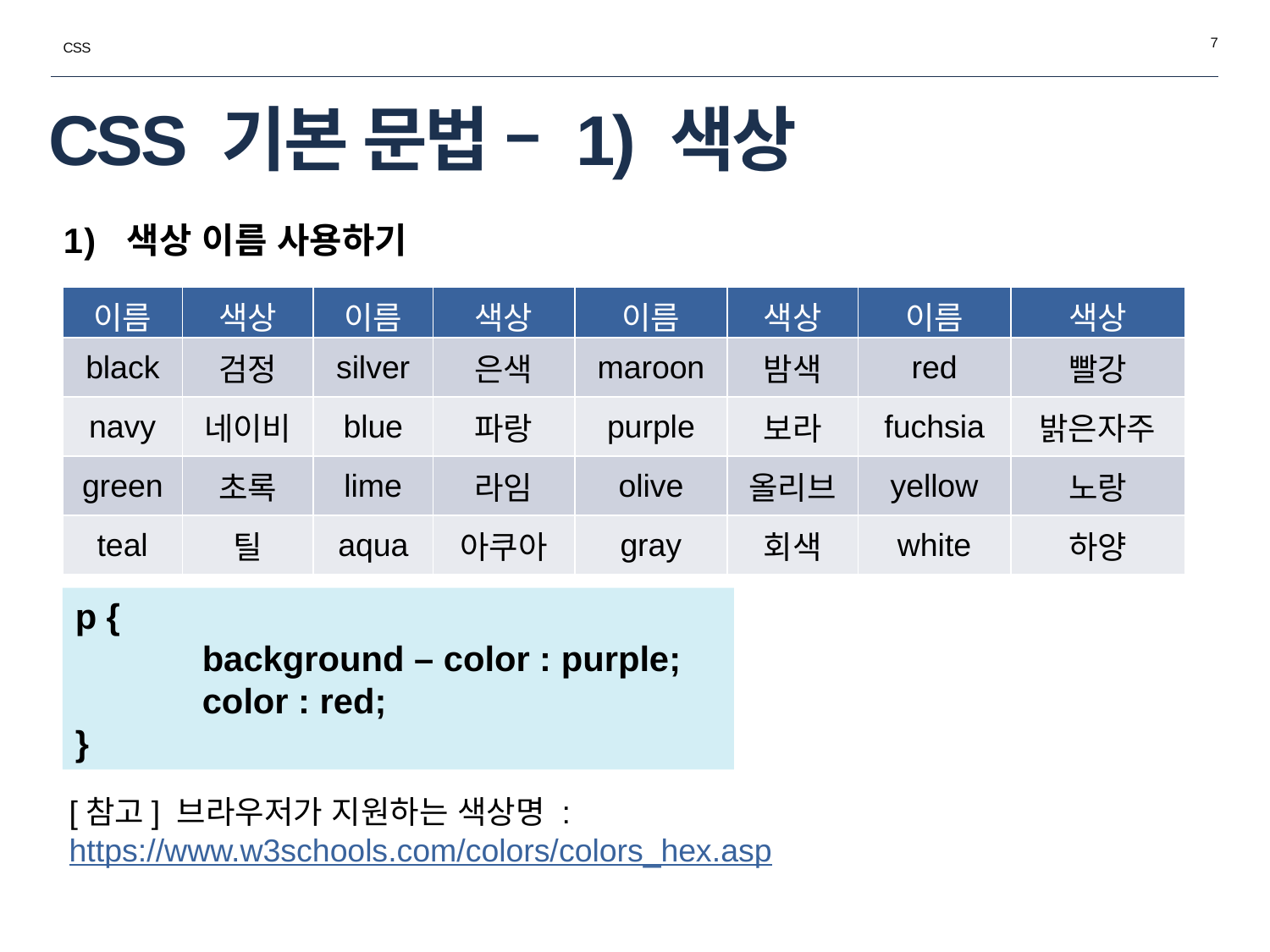

7
CSS
# CSS 기본 문법 – 1) 색상
색상 이름 사용하기

| 이름 | 색상 | 이름 | 색상 | 이름 | 색상 | 이름 | 색상 |
| --- | --- | --- | --- | --- | --- | --- | --- |
| black | 검정 | silver | 은색 | maroon | 밤색 | red | 빨강 |
| navy | 네이비 | blue | 파랑 | purple | 보라 | fuchsia | 밝은자주 |
| green | 초록 | lime | 라임 | olive | 올리브 | yellow | 노랑 |
| teal | 틸 | aqua | 아쿠아 | gray | 회색 | white | 하양 |
p {
	background – color : purple;
	color : red;
}
[참고] 브라우저가 지원하는 색상명 : https://www.w3schools.com/colors/colors_hex.asp